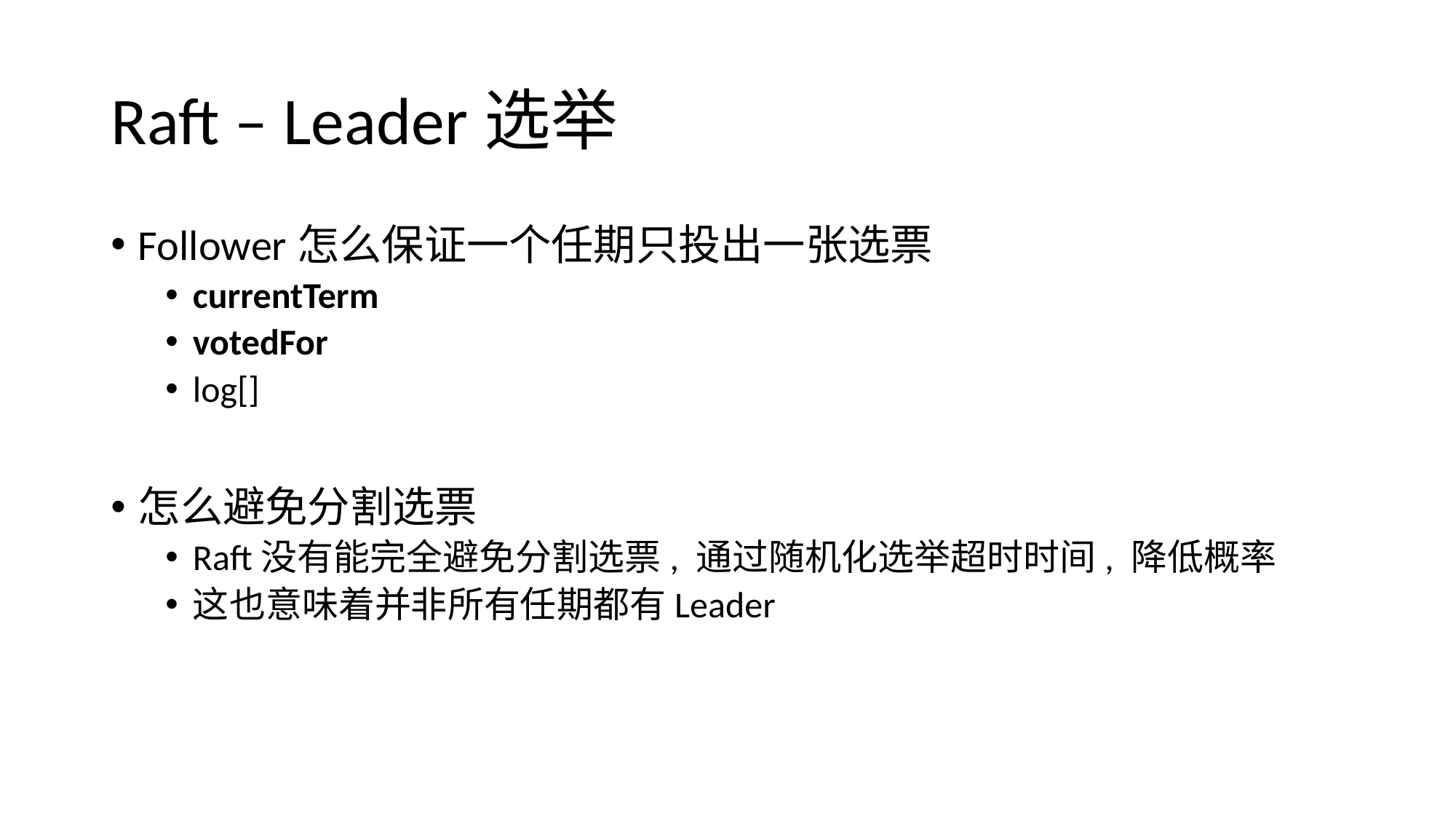

# Raft – Leader选举
Follower怎么保证一个任期只投出一张选票
currentTerm
votedFor
log[]

怎么避免分割选票
Raft没有能完全避免分割选票, 通过随机化选举超时时间, 降低概率
这也意味着并非所有任期都有Leader